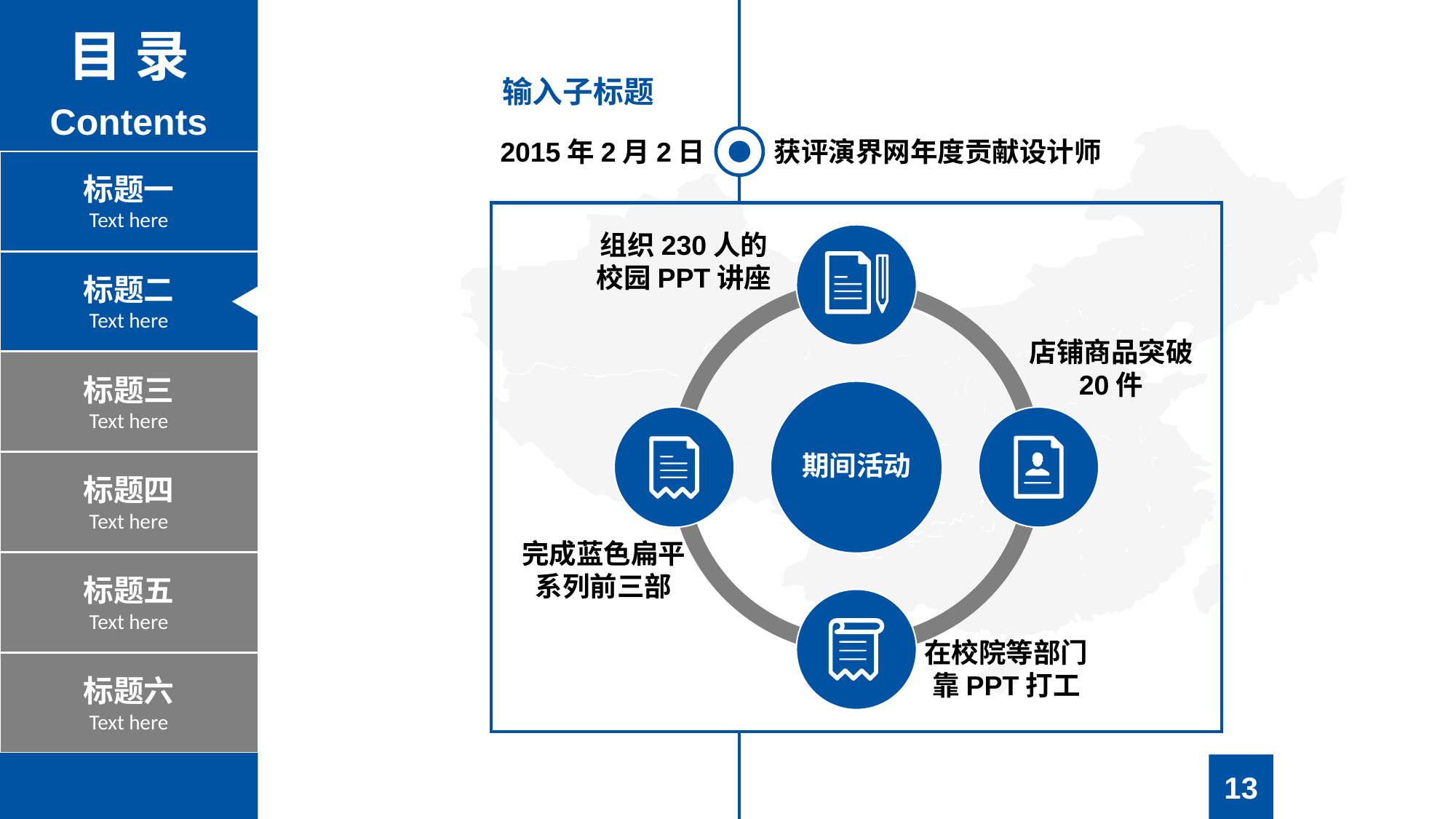

目 录
Contents
输入子标题

2015年2月2日
获评演界网年度贡献设计师
标题一
Text here

组织230人的
校园PPT讲座

标题二
Text here

店铺商品突破
20件
标题三
Text here
期间活动
标题四
Text here
完成蓝色扁平系列前三部
标题五
Text here
在校院等部门
靠PPT打工
标题六
Text here
13